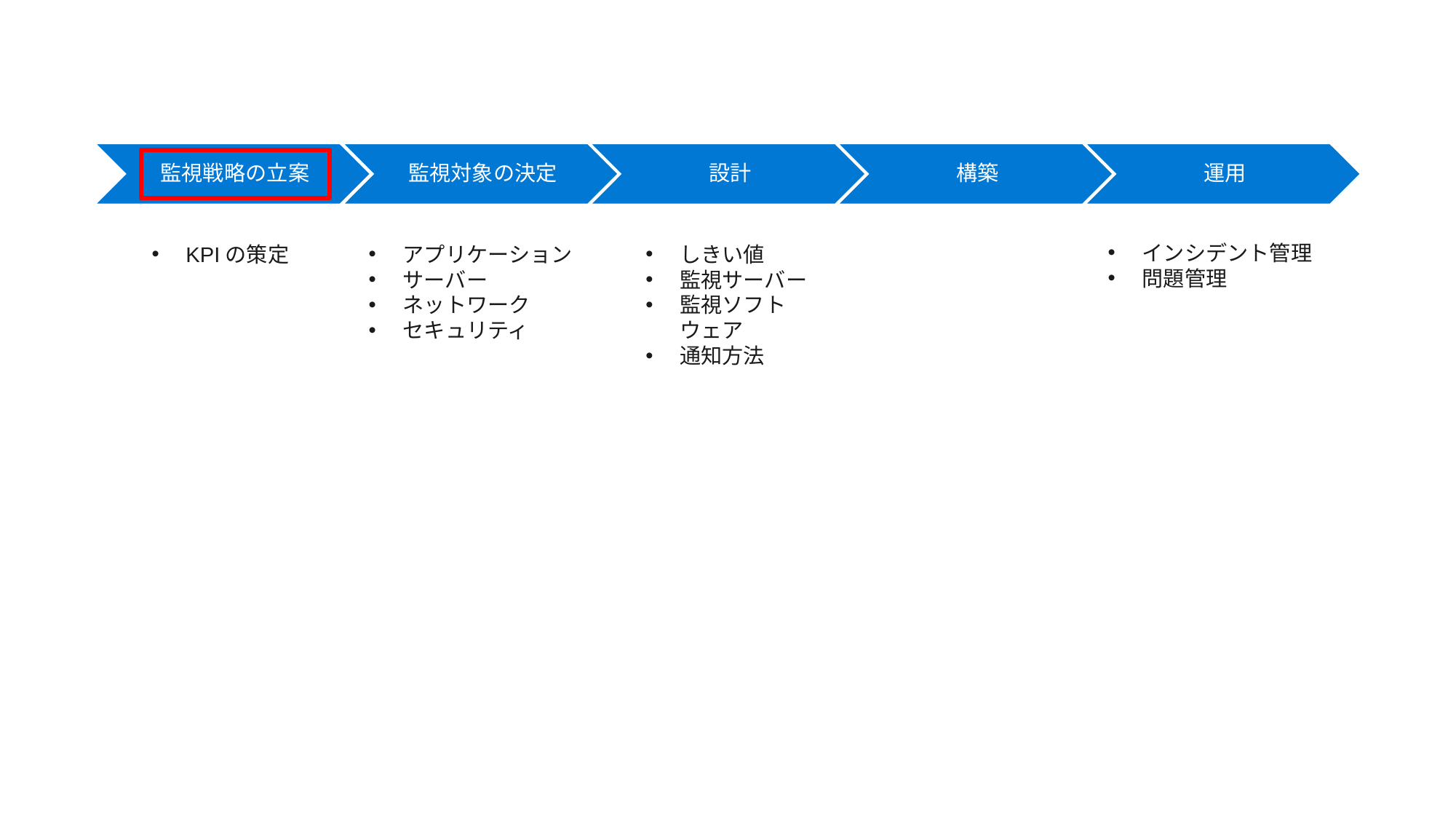

監視戦略の立案
監視対象の決定
設計
構築
運用

インシデント管理
問題管理
しきい値
監視サーバー
監視ソフトウェア
通知方法
KPIの策定
アプリケーション
サーバー
ネットワーク
セキュリティ